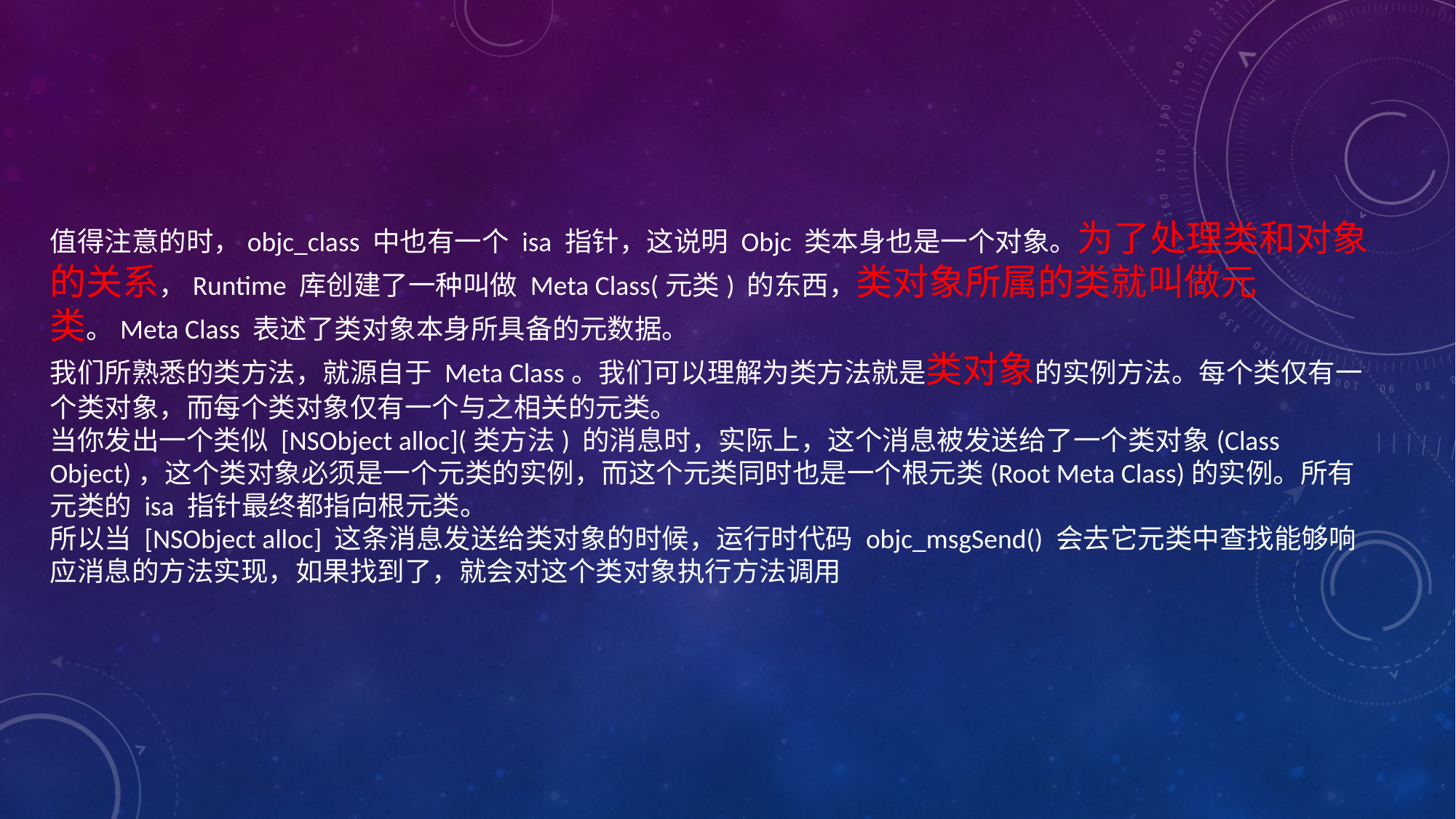

值得注意的时，objc_class 中也有一个 isa 指针，这说明 Objc 类本身也是一个对象。为了处理类和对象的关系，Runtime 库创建了一种叫做 Meta Class(元类) 的东西，类对象所属的类就叫做元类。Meta Class 表述了类对象本身所具备的元数据。
我们所熟悉的类方法，就源自于 Meta Class。我们可以理解为类方法就是类对象的实例方法。每个类仅有一个类对象，而每个类对象仅有一个与之相关的元类。
当你发出一个类似 [NSObject alloc](类方法) 的消息时，实际上，这个消息被发送给了一个类对象(Class Object)，这个类对象必须是一个元类的实例，而这个元类同时也是一个根元类(Root Meta Class)的实例。所有元类的 isa 指针最终都指向根元类。
所以当 [NSObject alloc] 这条消息发送给类对象的时候，运行时代码 objc_msgSend() 会去它元类中查找能够响应消息的方法实现，如果找到了，就会对这个类对象执行方法调用